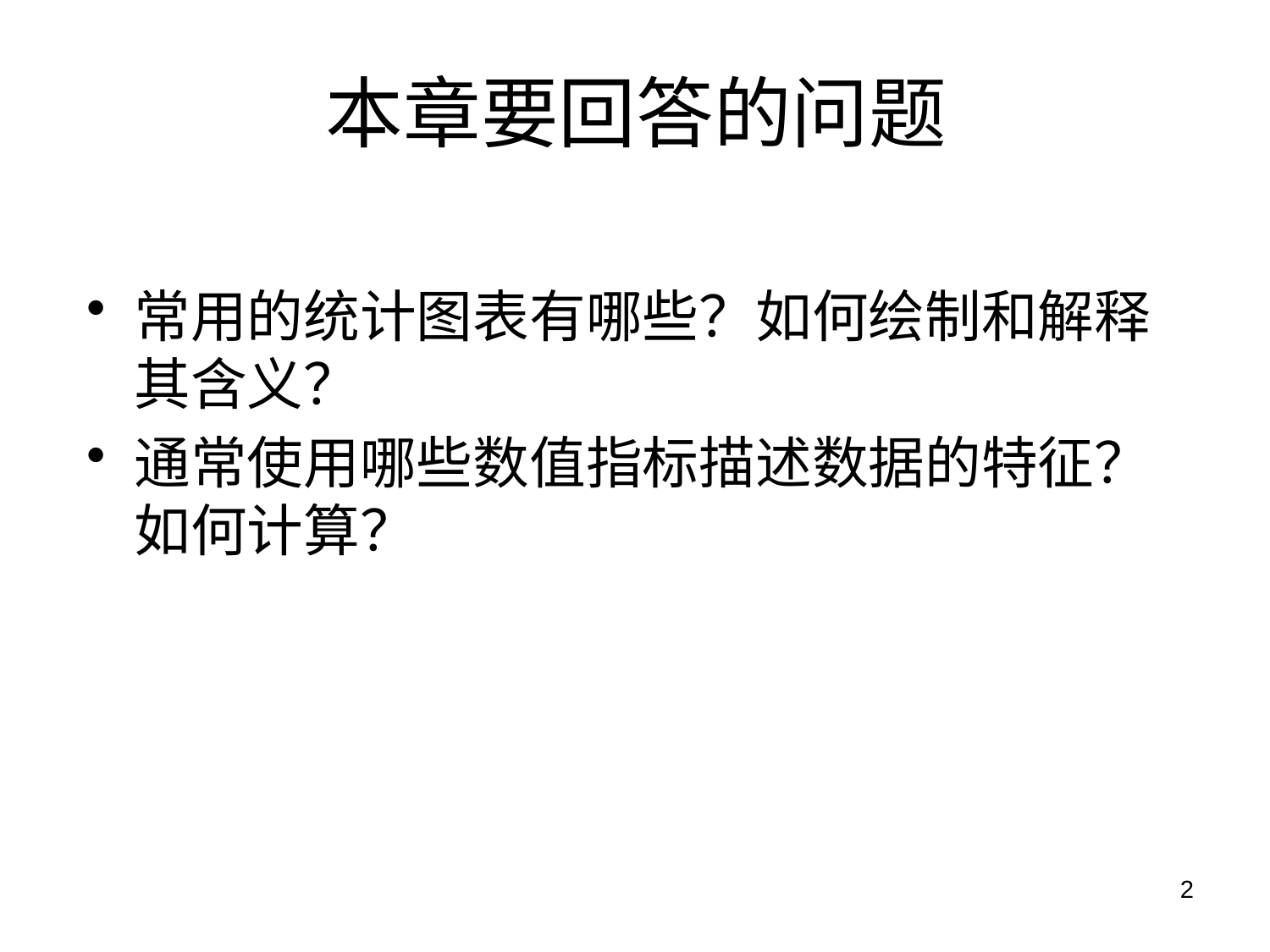

# 本章要回答的问题
常用的统计图表有哪些？如何绘制和解释其含义？
通常使用哪些数值指标描述数据的特征？如何计算？
2